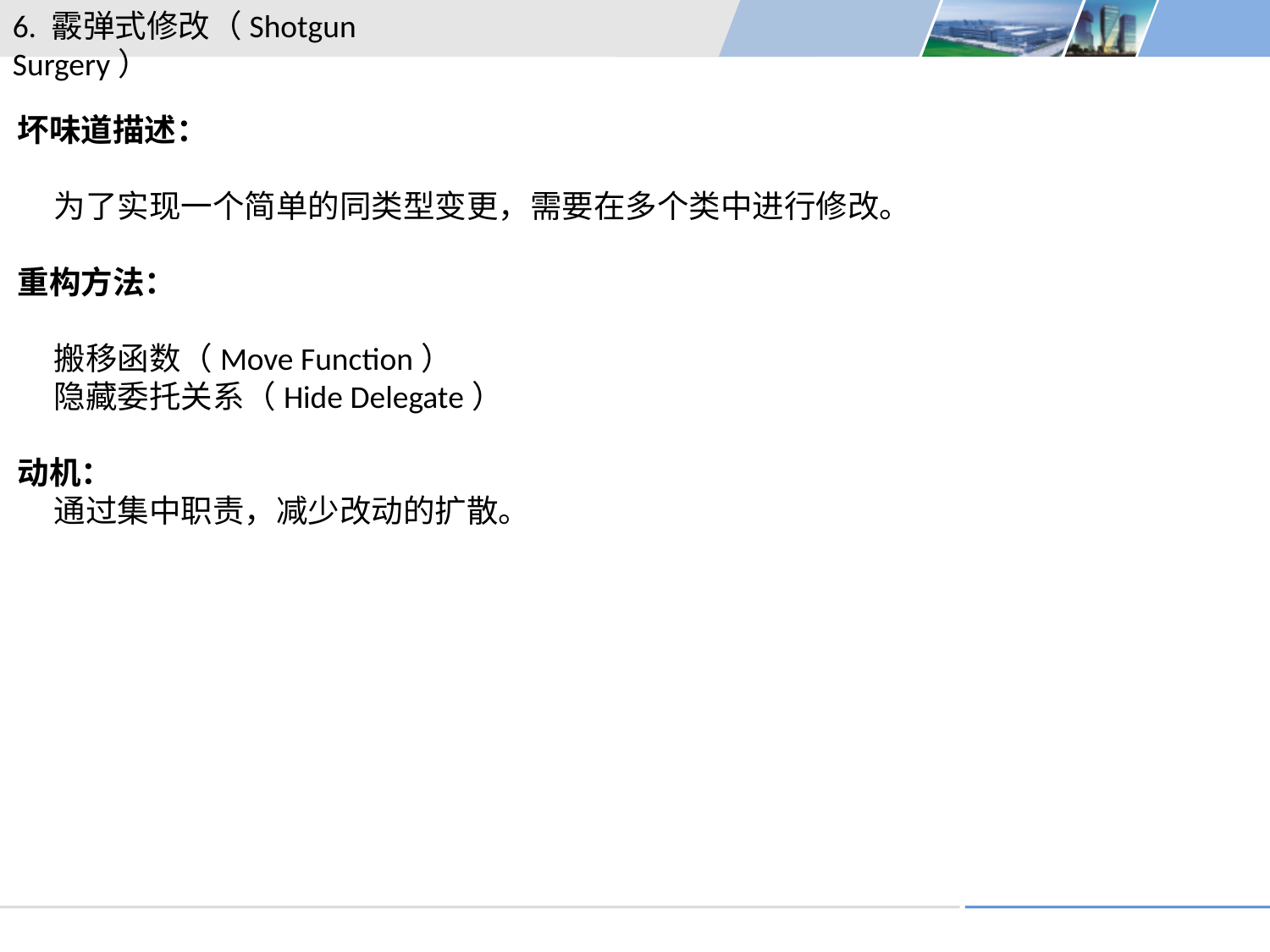

6. 霰弹式修改（Shotgun Surgery）
坏味道描述：

    为了实现一个简单的同类型变更，需要在多个类中进行修改。

重构方法：

    搬移函数（Move Function）
    隐藏委托关系（Hide Delegate）

动机：
    通过集中职责，减少改动的扩散。